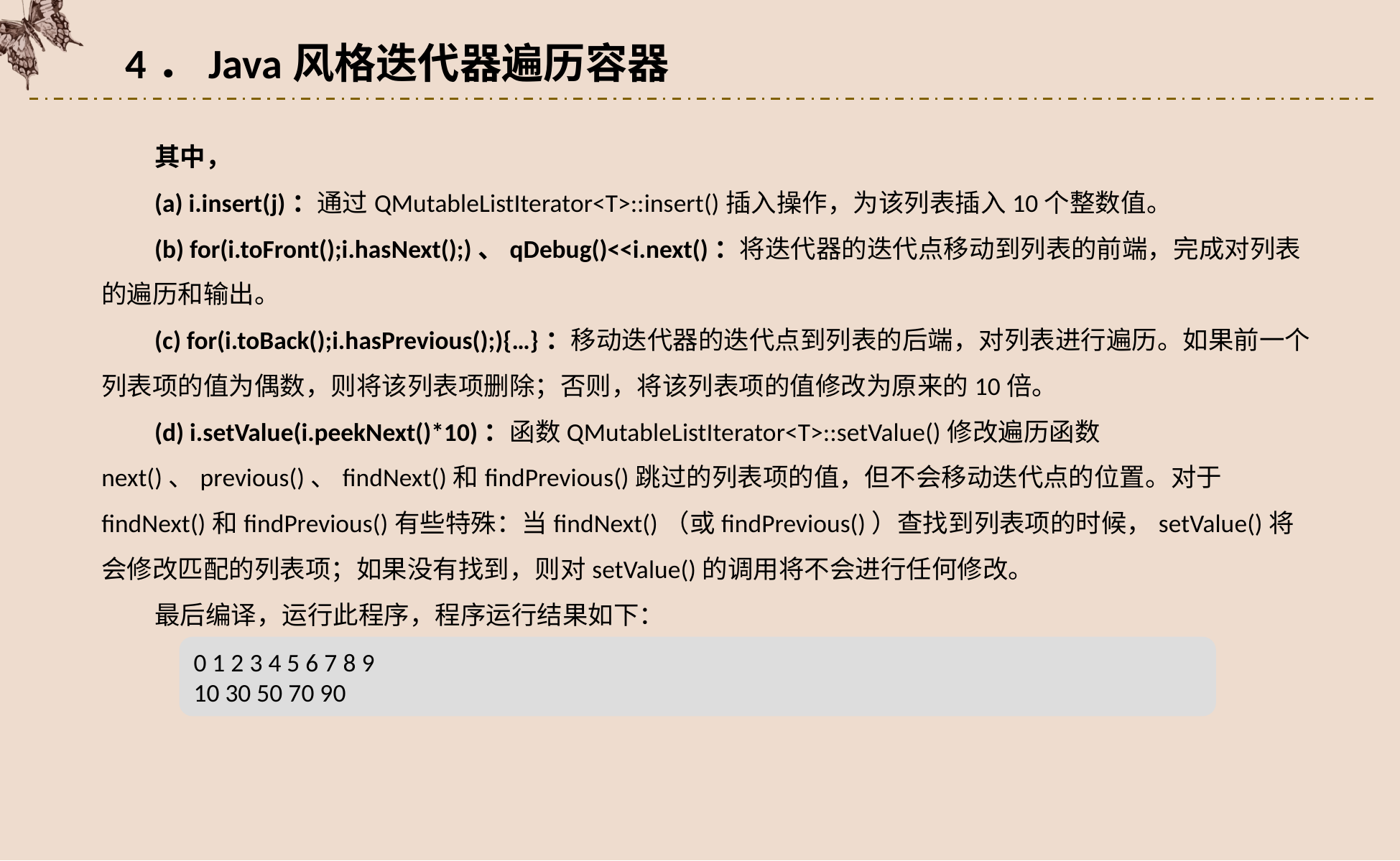

4．Java风格迭代器遍历容器
其中，
(a) i.insert(j)：通过QMutableListIterator<T>::insert()插入操作，为该列表插入10个整数值。
(b) for(i.toFront();i.hasNext();)、qDebug()<<i.next()：将迭代器的迭代点移动到列表的前端，完成对列表的遍历和输出。
(c) for(i.toBack();i.hasPrevious();){…}：移动迭代器的迭代点到列表的后端，对列表进行遍历。如果前一个列表项的值为偶数，则将该列表项删除；否则，将该列表项的值修改为原来的10倍。
(d) i.setValue(i.peekNext()*10)：函数QMutableListIterator<T>::setValue()修改遍历函数next()、previous()、findNext()和findPrevious()跳过的列表项的值，但不会移动迭代点的位置。对于findNext()和findPrevious()有些特殊：当findNext()（或findPrevious()）查找到列表项的时候，setValue()将会修改匹配的列表项；如果没有找到，则对setValue()的调用将不会进行任何修改。
最后编译，运行此程序，程序运行结果如下：
0 1 2 3 4 5 6 7 8 9
10 30 50 70 90